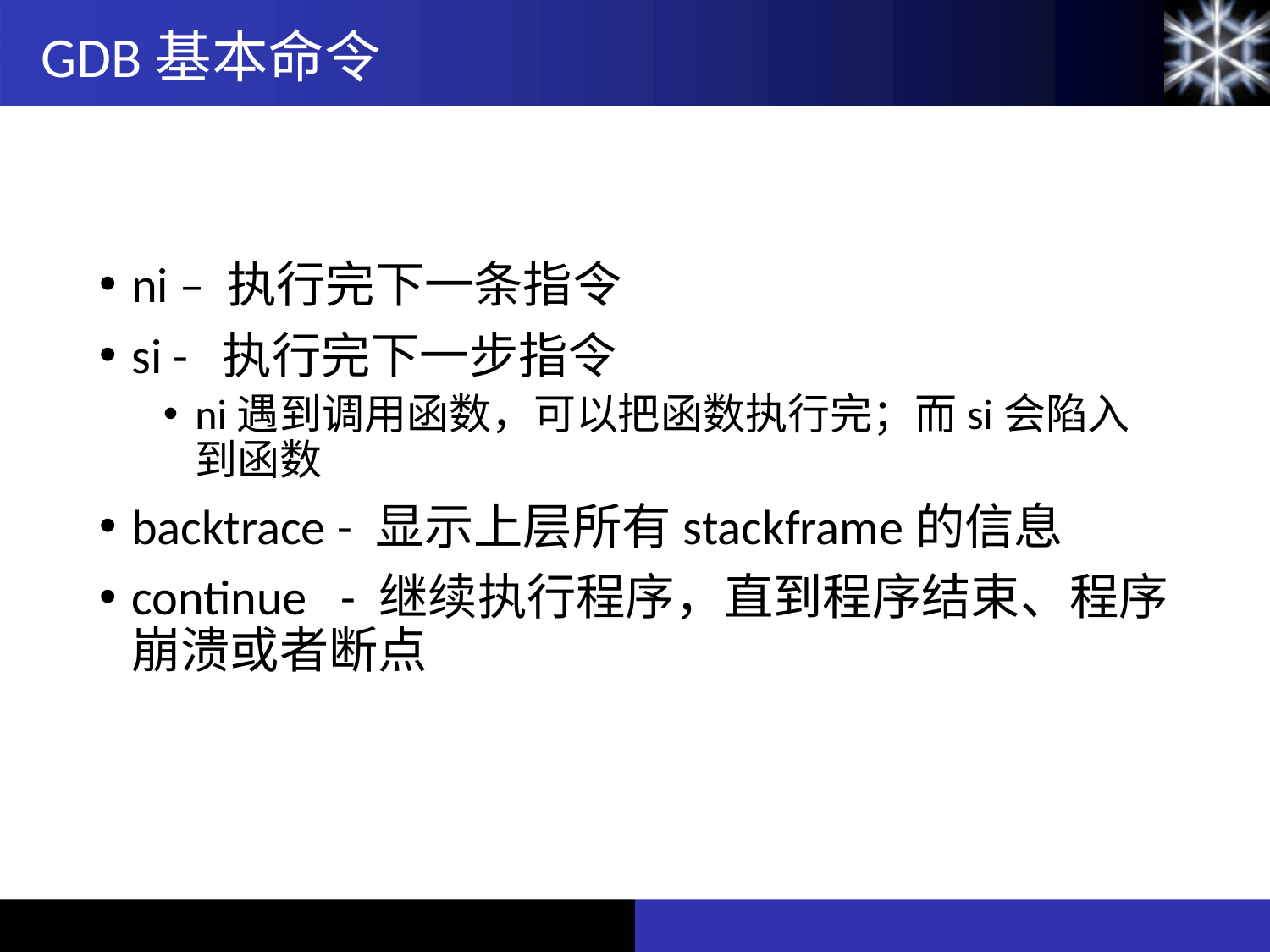

GDB基本命令
ni – 执行完下一条指令
si -  执行完下一步指令
ni遇到调用函数，可以把函数执行完；而si会陷入到函数
backtrace - 显示上层所有stackframe的信息
continue   - 继续执行程序，直到程序结束、程序崩溃或者断点